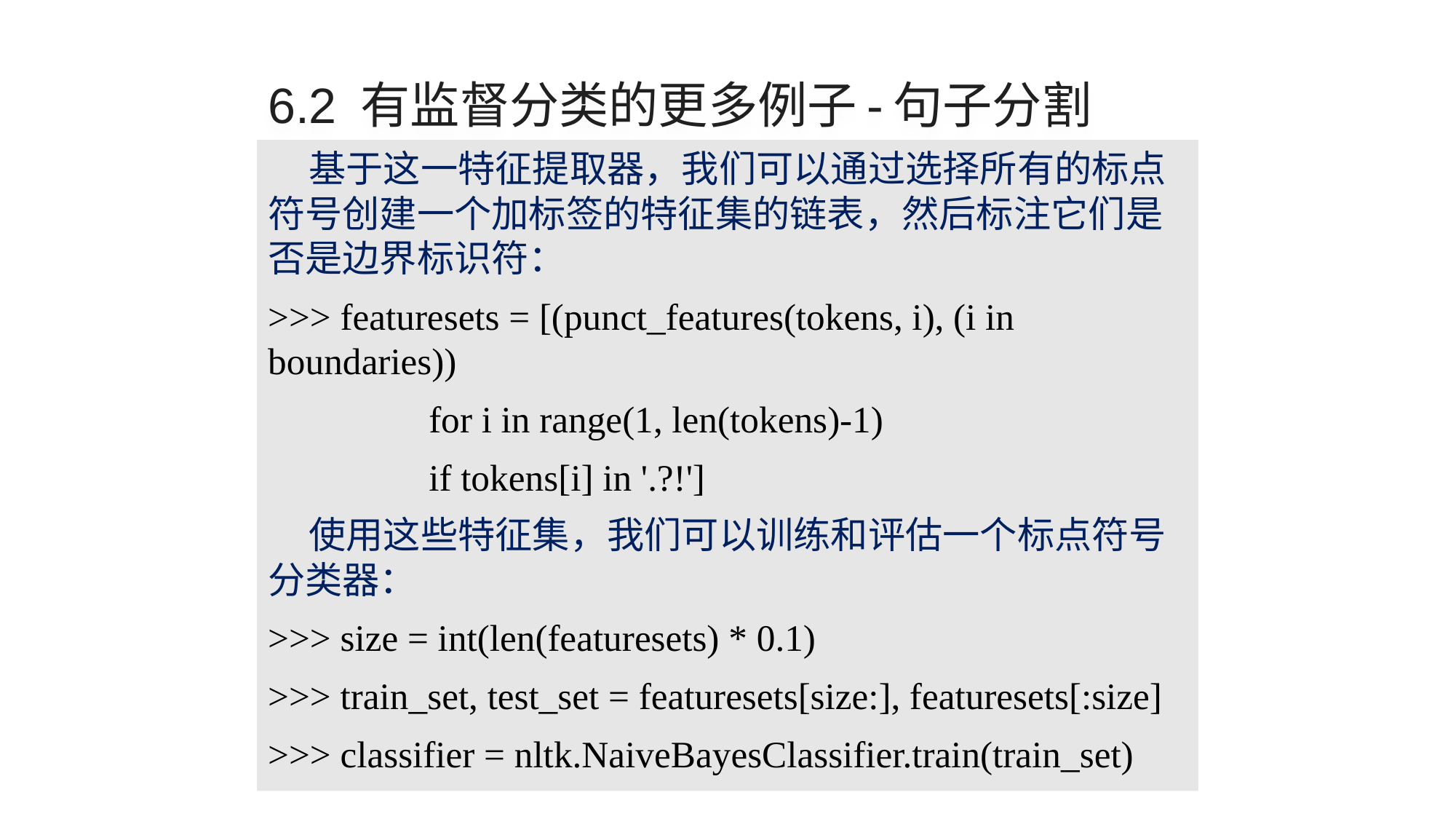

# 6.2 有监督分类的更多例子-句子分割
基于这一特征提取器，我们可以通过选择所有的标点符号创建一个加标签的特征集的链表，然后标注它们是否是边界标识符：
>>> featuresets = [(punct_features(tokens, i), (i in boundaries))
	       for i in range(1, len(tokens)-1)
	       if tokens[i] in '.?!']
使用这些特征集，我们可以训练和评估一个标点符号分类器：
>>> size = int(len(featuresets) * 0.1)
>>> train_set, test_set = featuresets[size:], featuresets[:size]
>>> classifier = nltk.NaiveBayesClassifier.train(train_set)